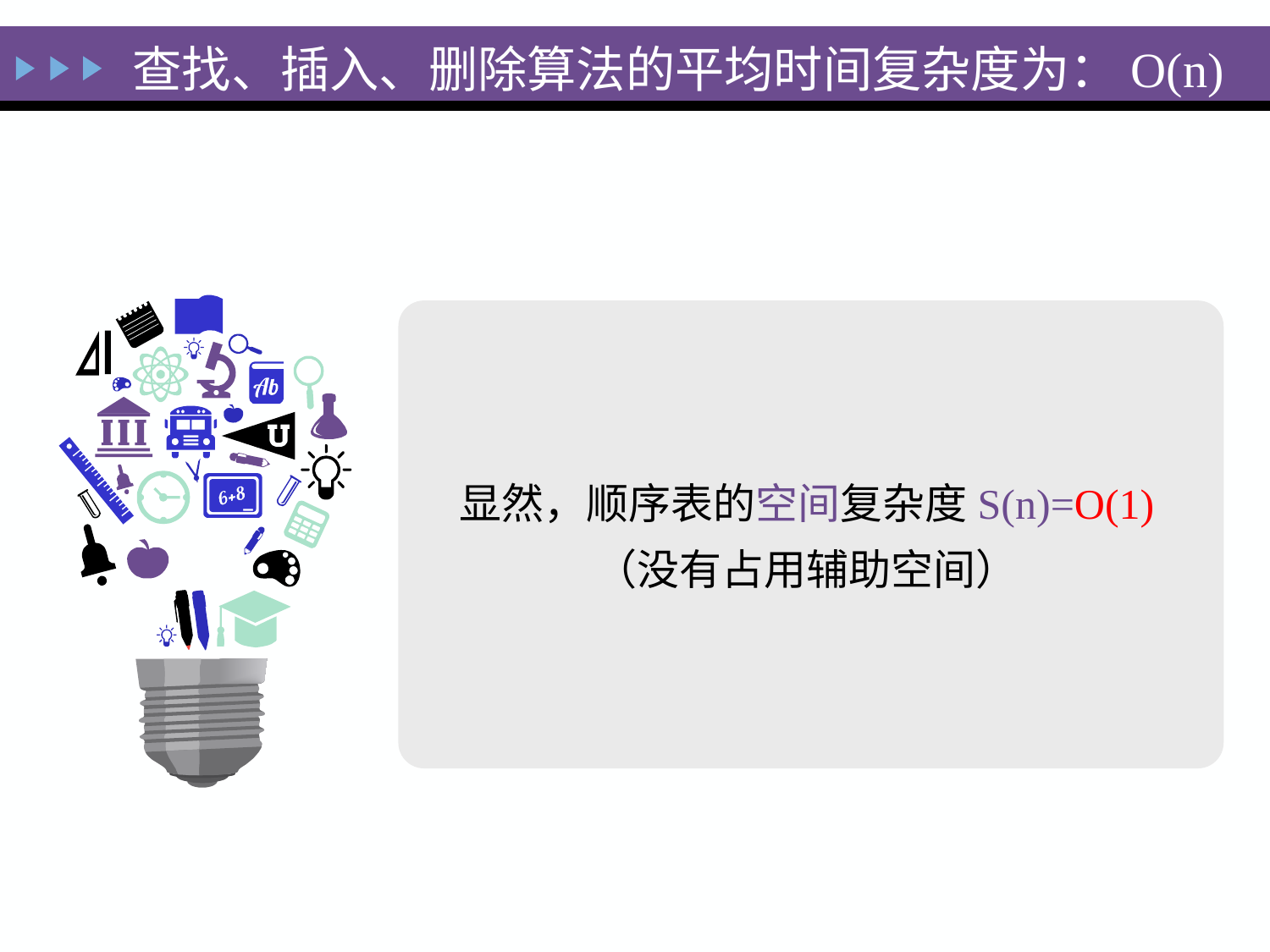

查找、插入、删除算法的平均时间复杂度为：O(n)

显然，顺序表的空间复杂度S(n)=O(1)
（没有占用辅助空间）